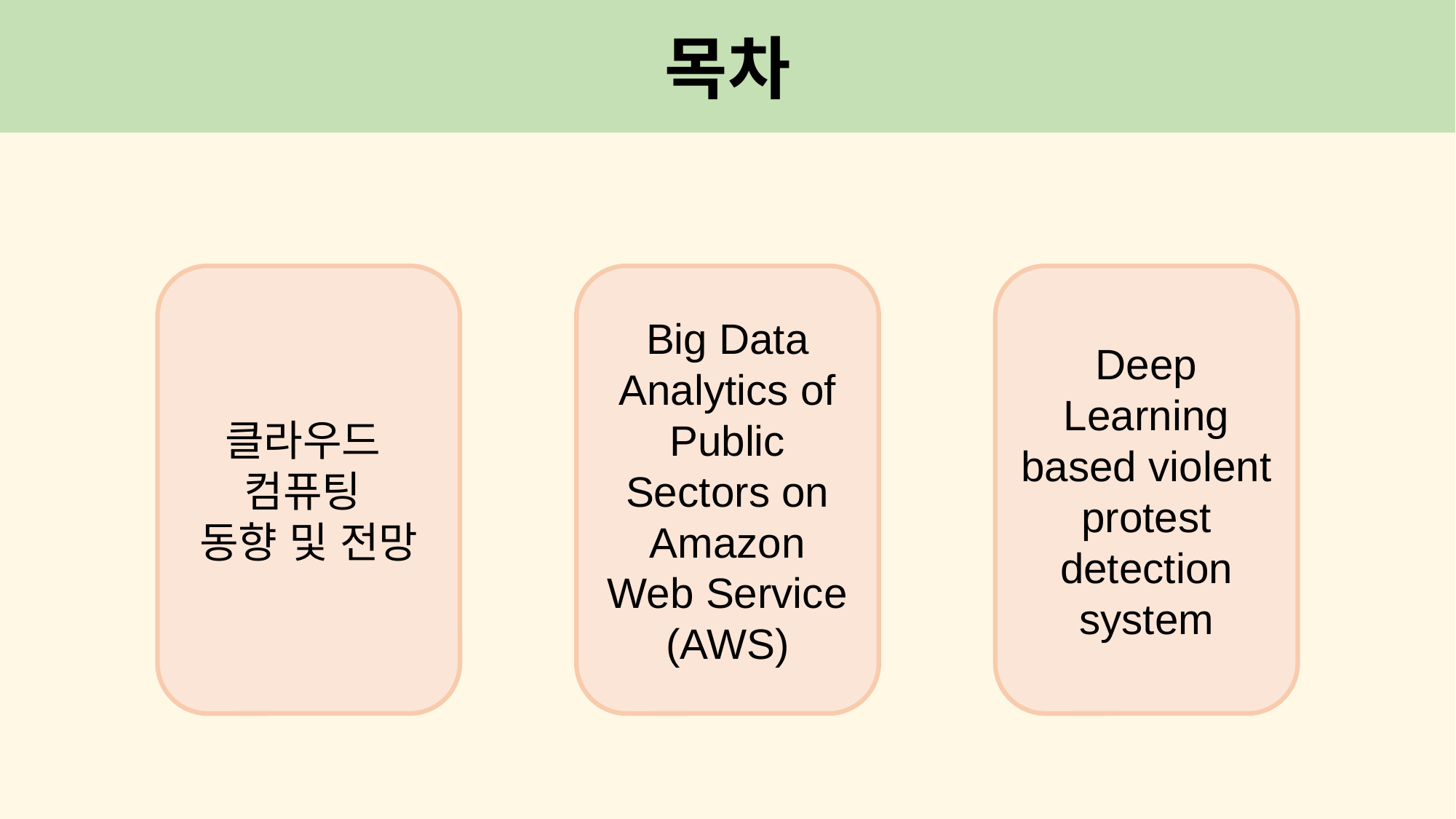

목차
클라우드
컴퓨팅
동향 및 전망
Big Data Analytics of Public Sectors on Amazon Web Service (AWS)
Deep Learning based violent protest detection system